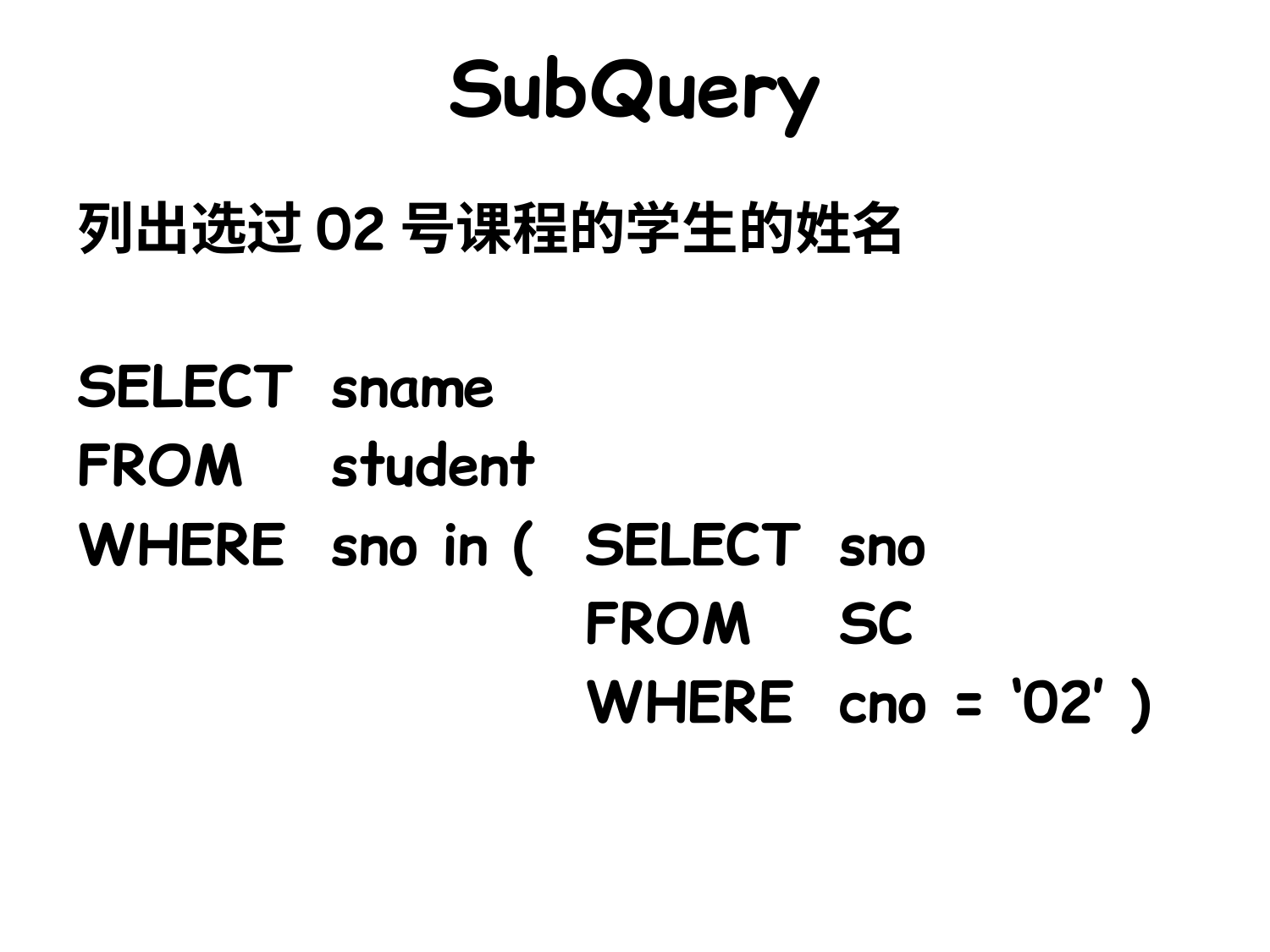

# SubQuery
列出选过02号课程的学生的姓名

SELECT	sname
FROM	student
WHERE	sno in ( 	SELECT	sno
				FROM	SC
				WHERE	cno = ‘02’ )